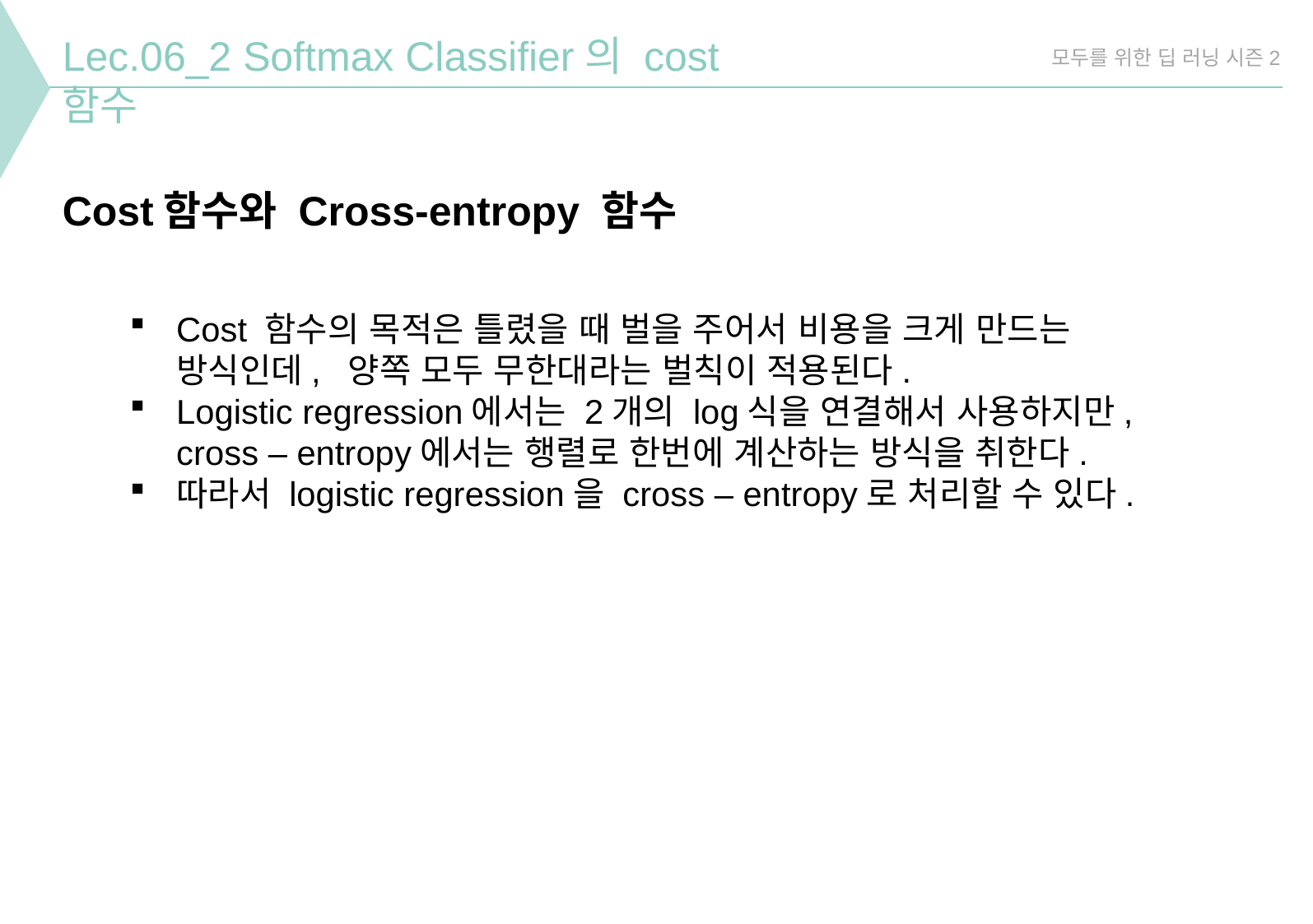

Lec.06_2 Softmax Classifier의 cost 함수
모두를 위한 딥 러닝 시즌2

Cost함수와 Cross-entropy 함수
Cost 함수의 목적은 틀렸을 때 벌을 주어서 비용을 크게 만드는 방식인데,  양쪽 모두 무한대라는 벌칙이 적용된다.
Logistic regression에서는 2개의 log식을 연결해서 사용하지만, cross – entropy에서는 행렬로 한번에 계산하는 방식을 취한다.
따라서 logistic regression을 cross – entropy로 처리할 수 있다.